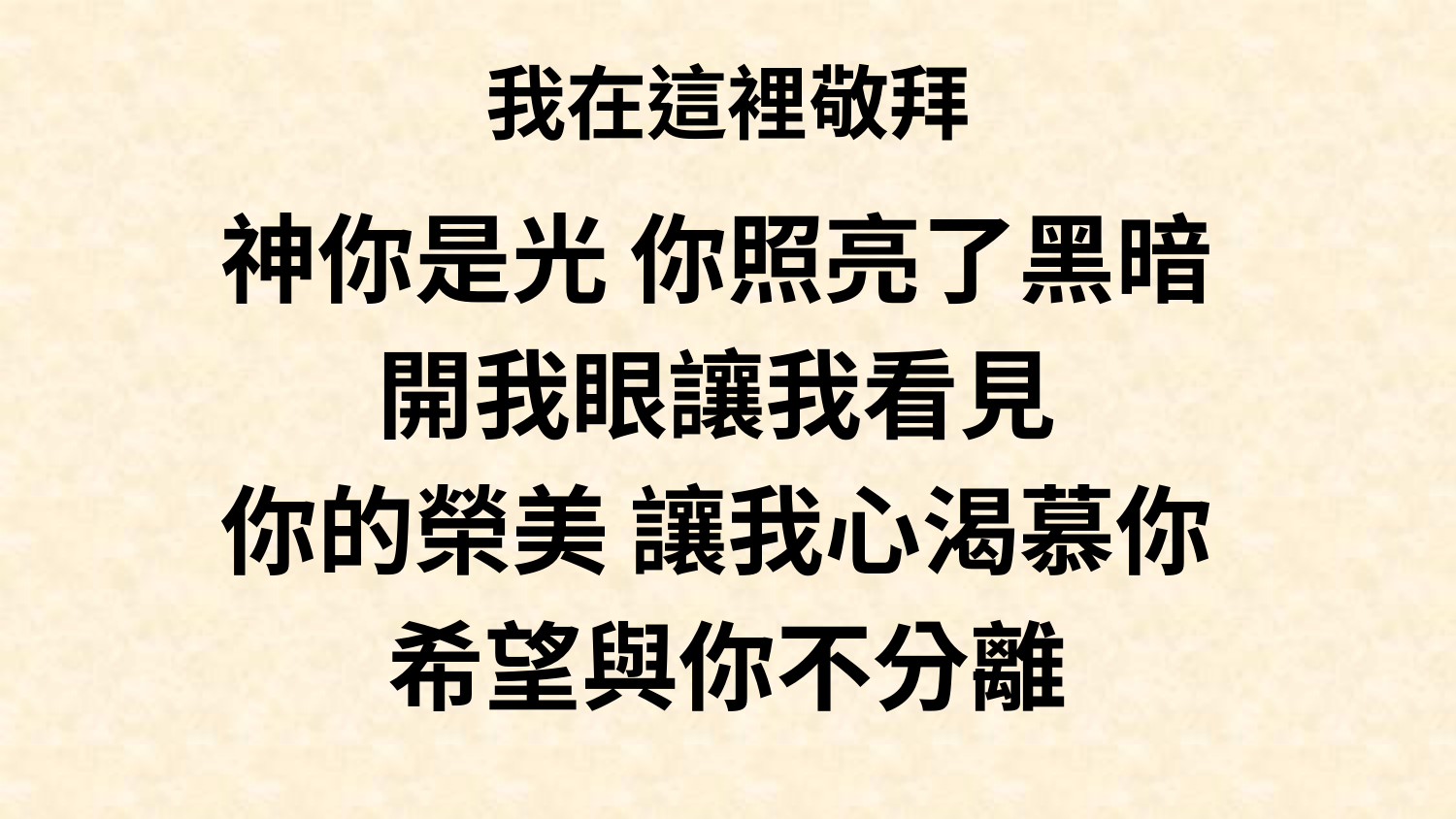

# 我在這裡敬拜
神你是光 你照亮了黑暗
開我眼讓我看見
你的榮美 讓我心渴慕你
希望與你不分離